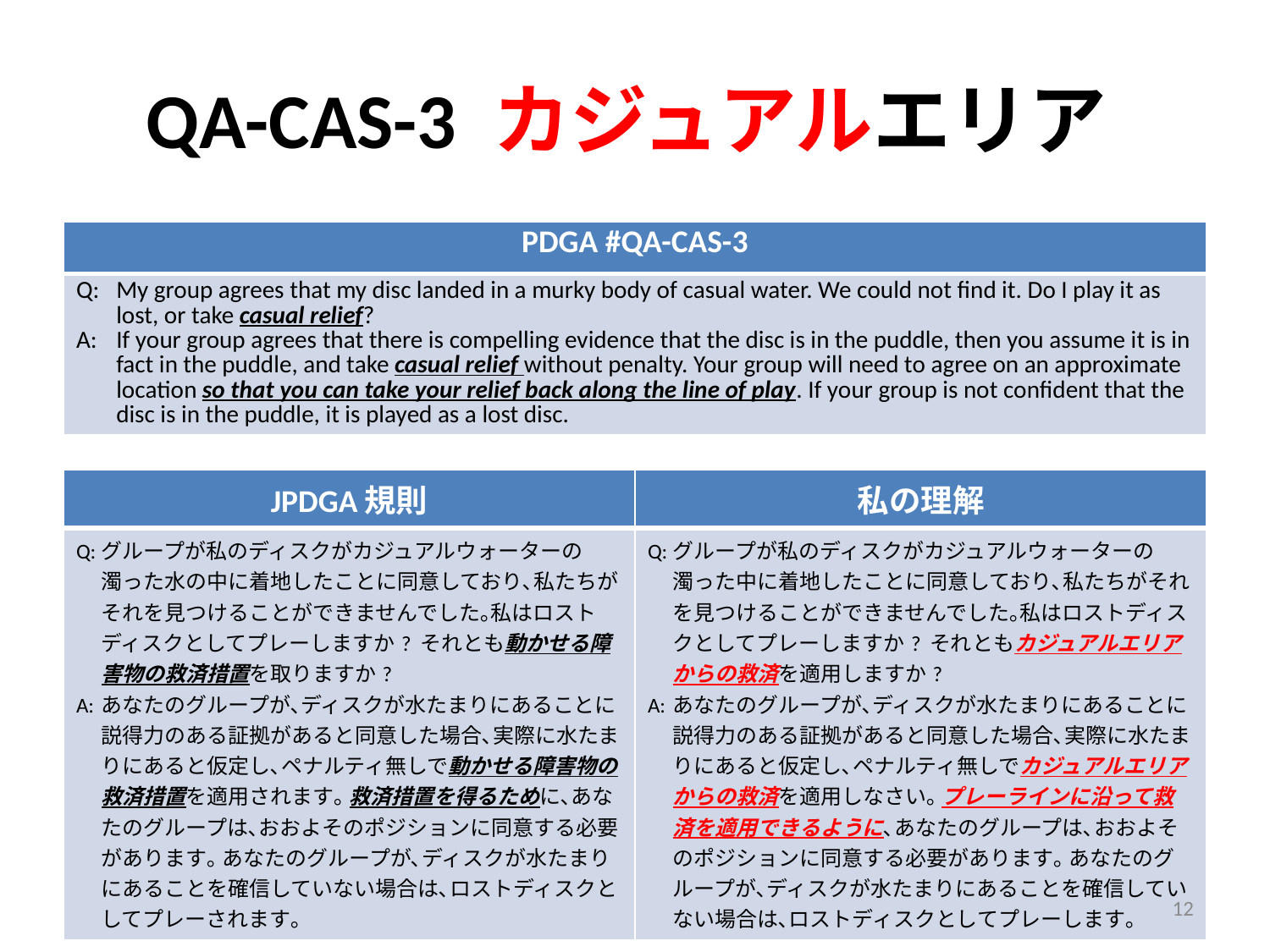

# QA-CAS-3 カジュアルエリア
| PDGA #QA-CAS-3 |
| --- |
| Q: My group agrees that my disc landed in a murky body of casual water. We could not find it. Do I play it as lost, or take casual relief? A: If your group agrees that there is compelling evidence that the disc is in the puddle, then you assume it is in fact in the puddle, and take casual relief without penalty. Your group will need to agree on an approximate location so that you can take your relief back along the line of play. If your group is not confident that the disc is in the puddle, it is played as a lost disc. |
| JPDGA規則 | 私の理解 |
| --- | --- |
| Q: グループが私のディスクがカジュアルウォーターの濁った水の中に着地したことに同意しており､私たちがそれを見つけることができませんでした｡私はロストディスクとしてプレーしますか? それとも動かせる障害物の救済措置を取りますか? A: あなたのグループが､ディスクが水たまりにあることに説得力のある証拠があると同意した場合､実際に水たまりにあると仮定し､ペナルティ無しで動かせる障害物の救済措置を適用されます｡ 救済措置を得るために､あなたのグループは､おおよそのポジションに同意する必要があります｡ あなたのグループが､ディスクが水たまりにあることを確信していない場合は､ロストディスクとしてプレーされます｡ | Q: グループが私のディスクがカジュアルウォーターの濁った中に着地したことに同意しており､私たちがそれを見つけることができませんでした｡私はロストディスクとしてプレーしますか? それともカジュアルエリアからの救済を適用しますか? A: あなたのグループが､ディスクが水たまりにあることに説得力のある証拠があると同意した場合､実際に水たまりにあると仮定し､ペナルティ無しでカジュアルエリアからの救済を適用しなさい｡ プレーラインに沿って救済を適用できるように､あなたのグループは､おおよそのポジションに同意する必要があります｡ あなたのグループが､ディスクが水たまりにあることを確信していない場合は､ロストディスクとしてプレーします｡ |
12